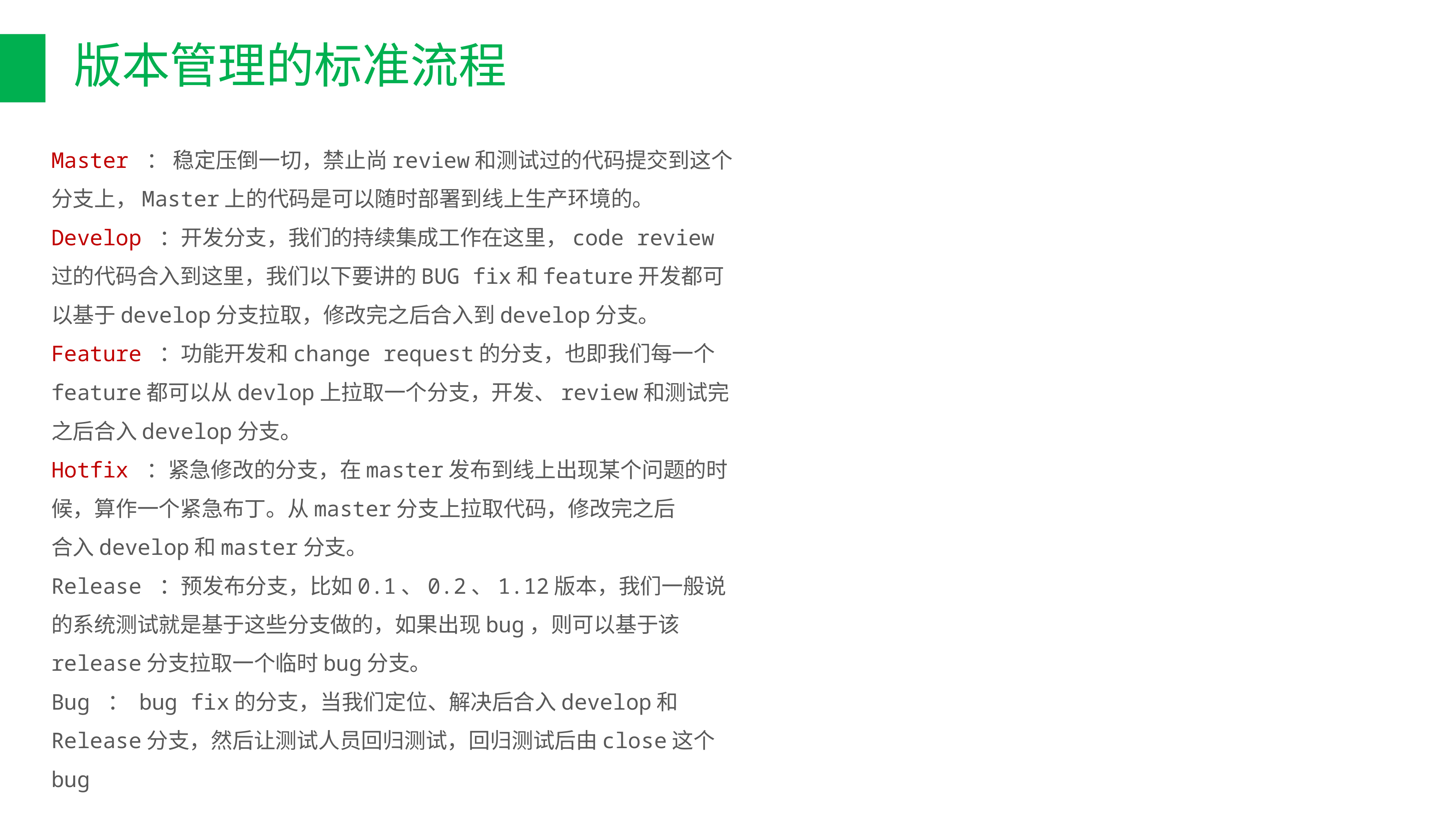

# 版本管理的标准流程

Master ： 稳定压倒一切，禁止尚review和测试过的代码提交到这个分支上，Master上的代码是可以随时部署到线上生产环境的。
Develop ：开发分支，我们的持续集成工作在这里，code review过的代码合入到这里，我们以下要讲的BUG fix和feature开发都可以基于develop分支拉取，修改完之后合入到develop分支。
Feature ：功能开发和change request的分支，也即我们每一个feature都可以从devlop上拉取一个分支，开发、review和测试完之后合入develop分支。
Hotfix ：紧急修改的分支，在master发布到线上出现某个问题的时候，算作一个紧急布丁。从master分支上拉取代码，修改完之后
合入develop和master分支。
Release ：预发布分支，比如0.1、0.2、1.12版本，我们一般说的系统测试就是基于这些分支做的，如果出现bug，则可以基于该release分支拉取一个临时bug分支。
Bug ： bug fix的分支，当我们定位、解决后合入develop和Release分支，然后让测试人员回归测试，回归测试后由close这个bug